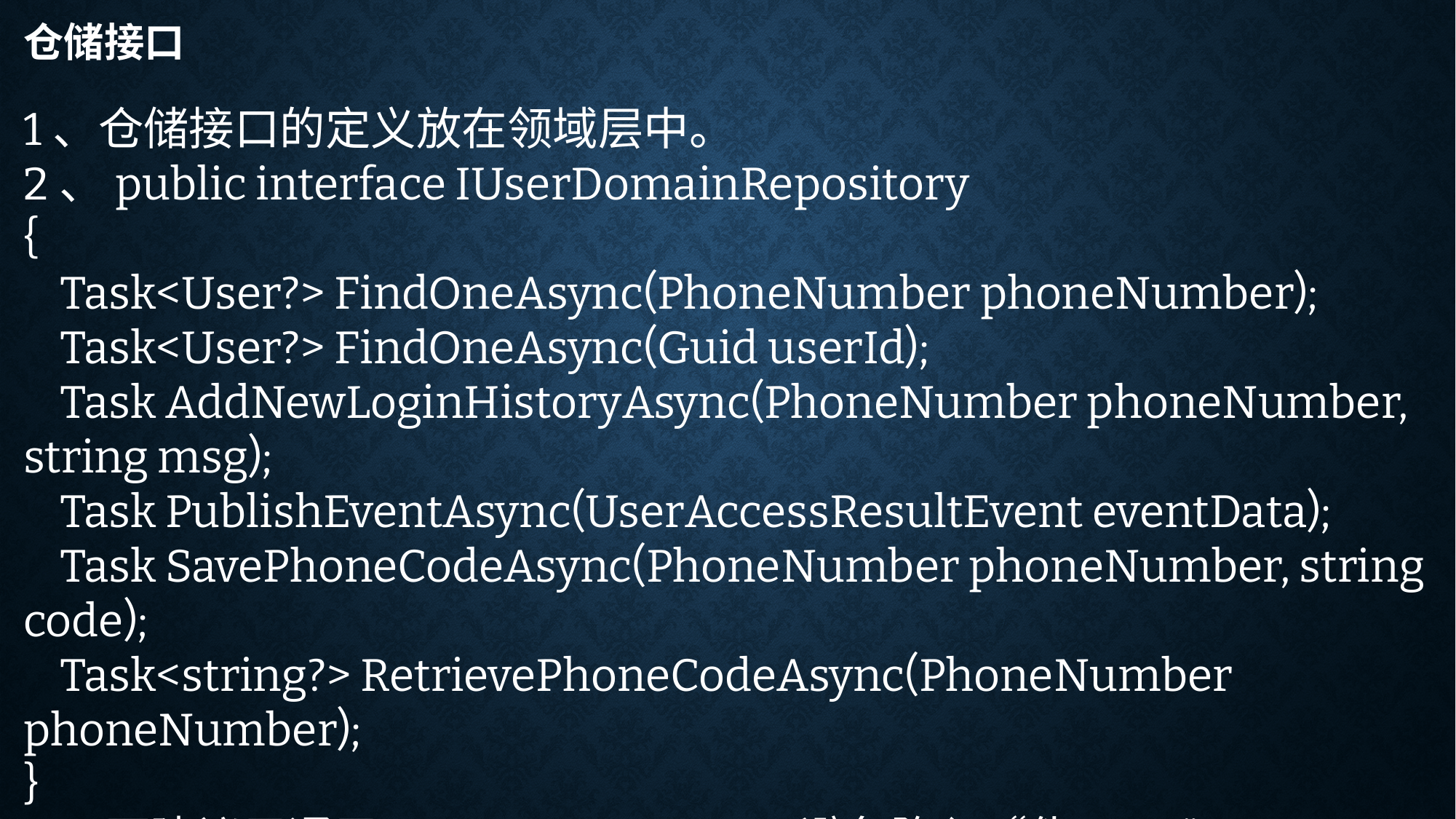

# 仓储接口
1、仓储接口的定义放在领域层中。
2、public interface IUserDomainRepository
{
    Task<User?> FindOneAsync(PhoneNumber phoneNumber);
    Task<User?> FindOneAsync(Guid userId);
    Task AddNewLoginHistoryAsync(PhoneNumber phoneNumber, string msg);
    Task PublishEventAsync(UserAccessResultEvent eventData);
    Task SavePhoneCodeAsync(PhoneNumber phoneNumber, string code);
    Task<string?> RetrievePhoneCodeAsync(PhoneNumber phoneNumber);
}
3、不建议用通用CRUDRepository，避免陷入“伪DDD”。